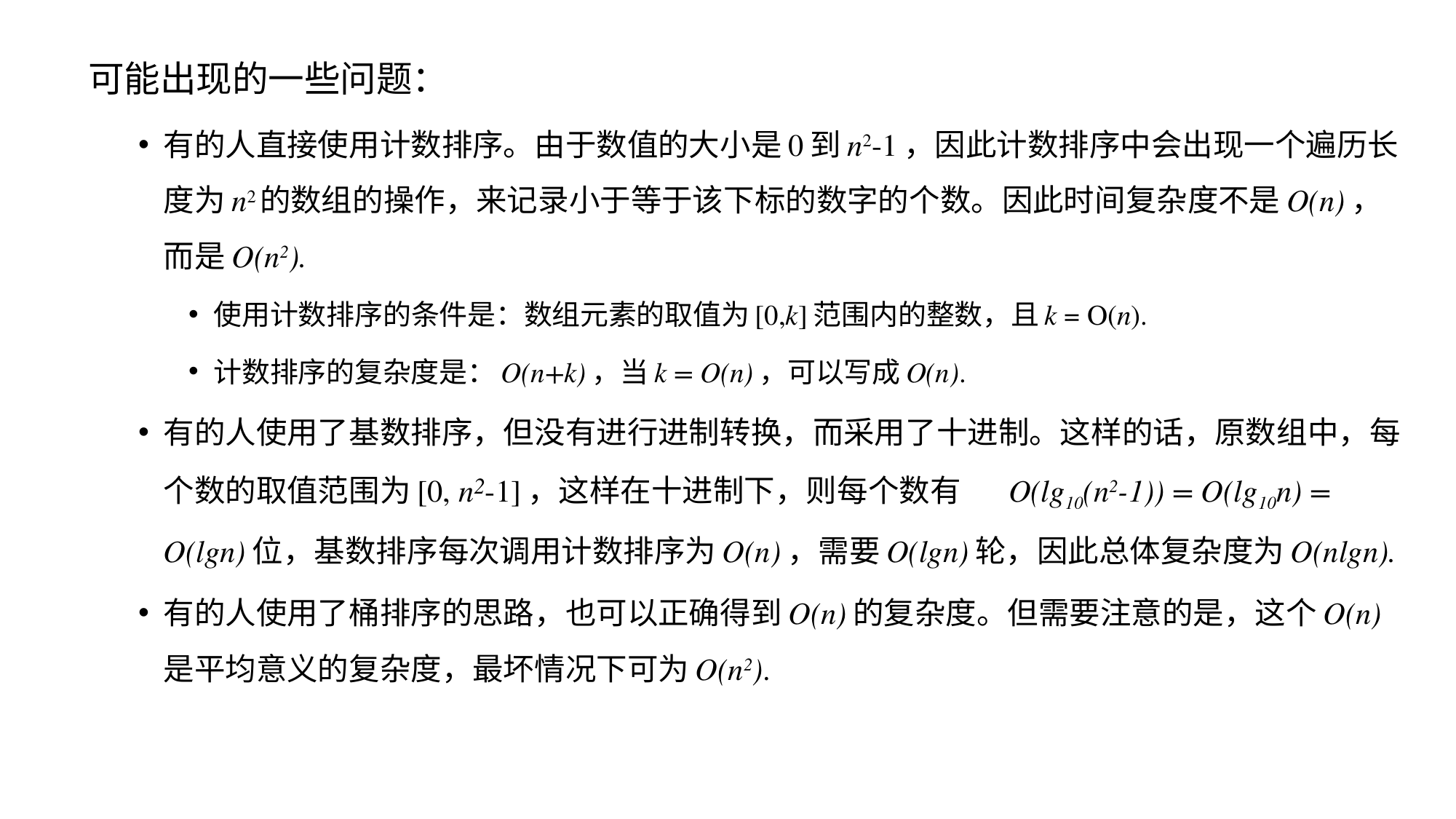

可能出现的一些问题：
有的人直接使用计数排序。由于数值的大小是0到n2-1，因此计数排序中会出现一个遍历长度为n2的数组的操作，来记录小于等于该下标的数字的个数。因此时间复杂度不是O(n)，而是O(n2).
使用计数排序的条件是：数组元素的取值为[0,k]范围内的整数，且k = O(n).
计数排序的复杂度是：O(n+k)，当k = O(n)，可以写成O(n).
有的人使用了基数排序，但没有进行进制转换，而采用了十进制。这样的话，原数组中，每个数的取值范围为[0, n2-1]，这样在十进制下，则每个数有      O(lg10(n2-1)) = O(lg10n) = O(lgn)位，基数排序每次调用计数排序为O(n)，需要O(lgn)轮，因此总体复杂度为O(nlgn).
有的人使用了桶排序的思路，也可以正确得到O(n)的复杂度。但需要注意的是，这个O(n)是平均意义的复杂度，最坏情况下可为O(n2).